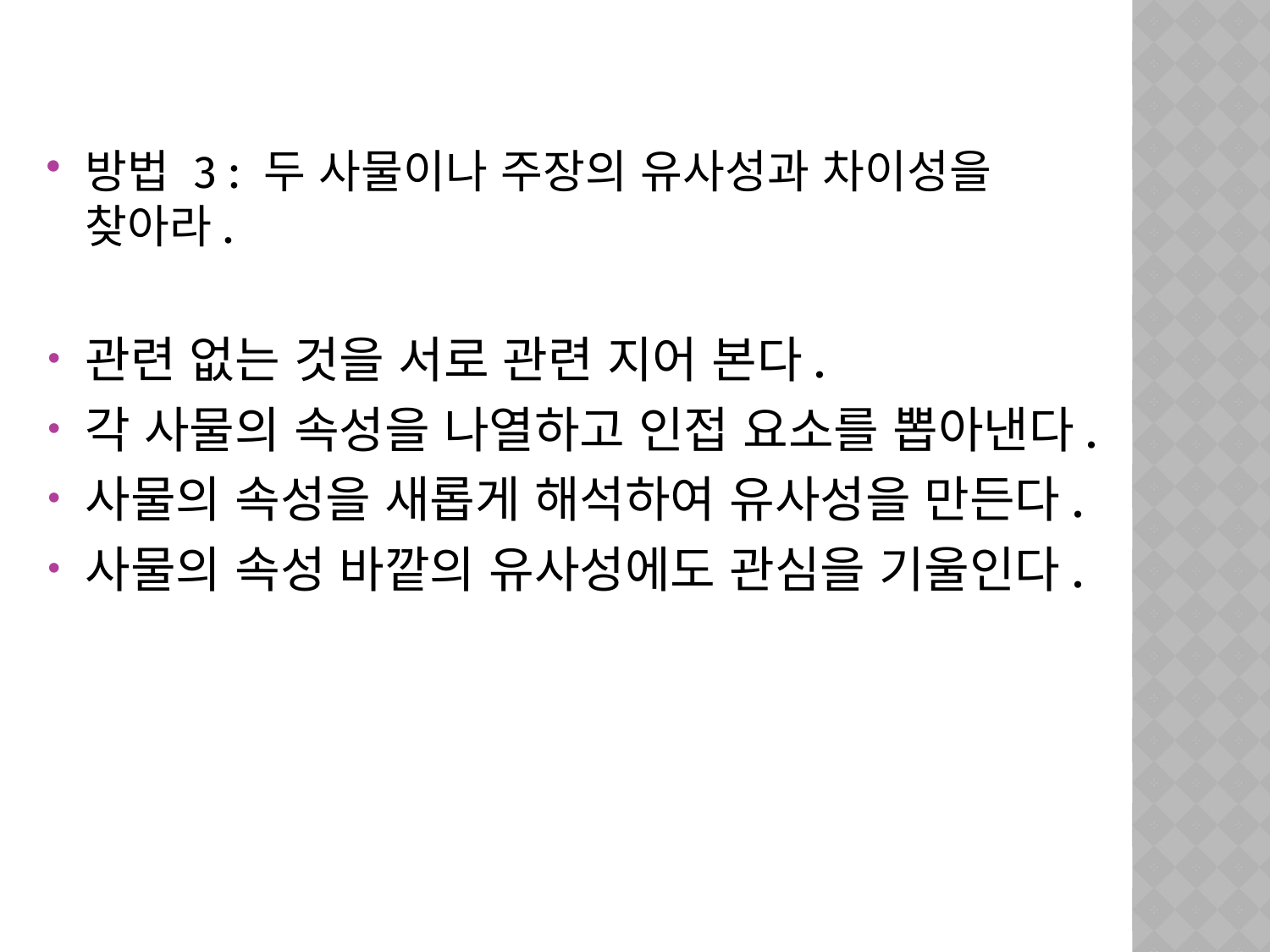

방법 3 : 두 사물이나 주장의 유사성과 차이성을 찾아라.

관련 없는 것을 서로 관련 지어 본다.
각 사물의 속성을 나열하고 인접 요소를 뽑아낸다.
사물의 속성을 새롭게 해석하여 유사성을 만든다.
사물의 속성 바깥의 유사성에도 관심을 기울인다.